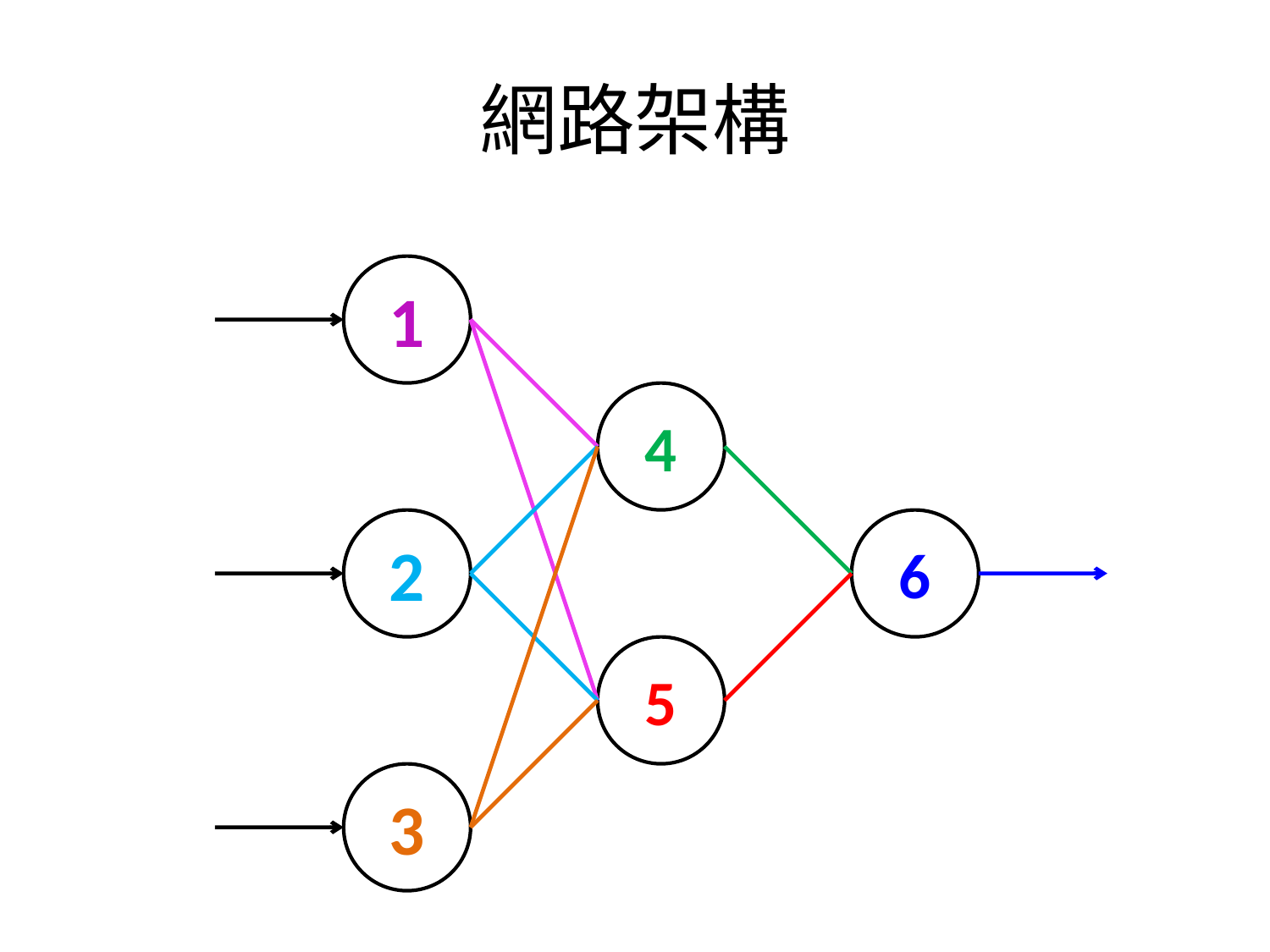

# 網路架構
1
4
2
6
5
3